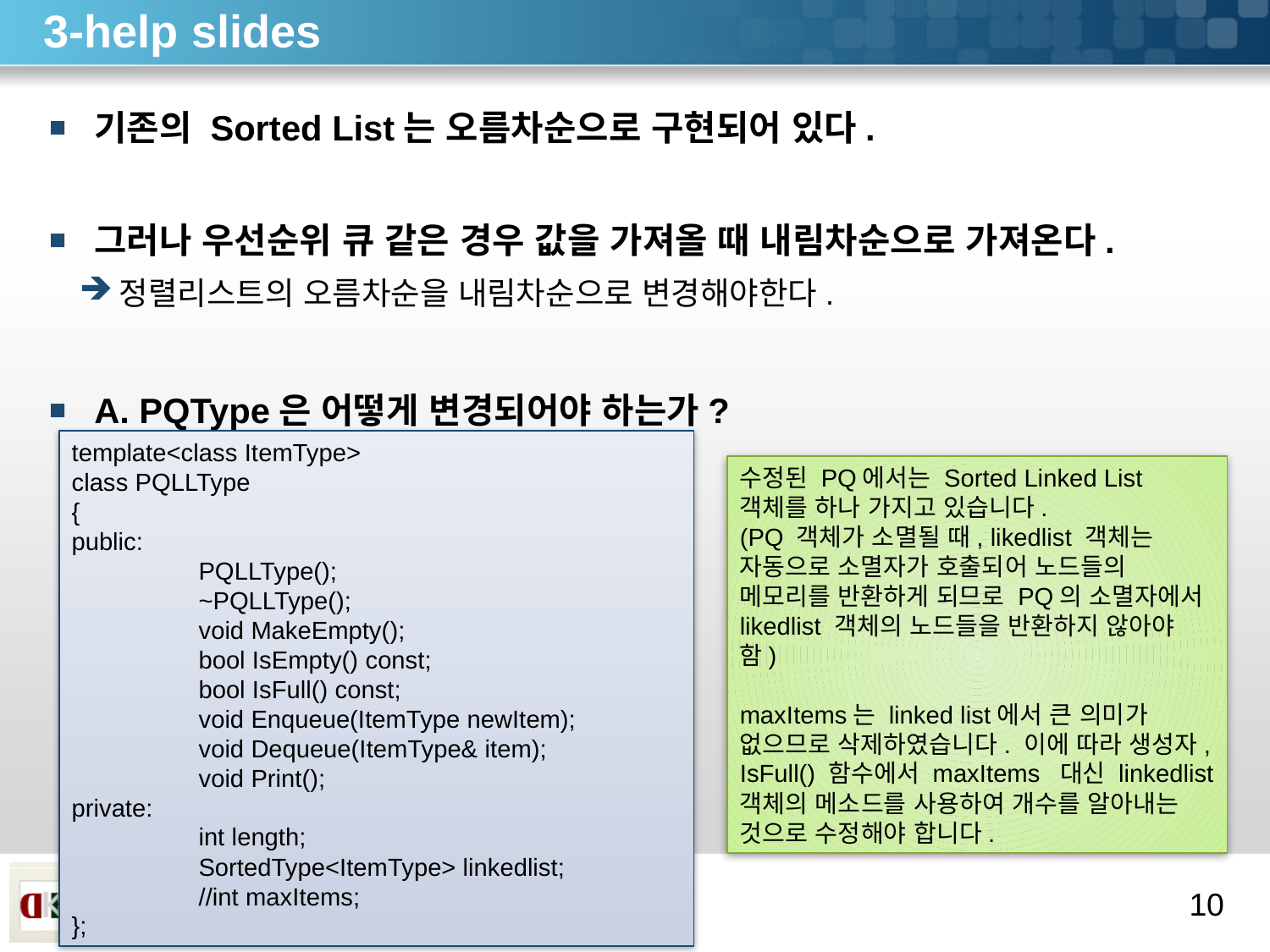

# 3-help slides
기존의 Sorted List는 오름차순으로 구현되어 있다.

그러나 우선순위 큐 같은 경우 값을 가져올 때 내림차순으로 가져온다.
정렬리스트의 오름차순을 내림차순으로 변경해야한다.

A. PQType은 어떻게 변경되어야 하는가?

template<class ItemType>
class PQLLType
{
public:
	PQLLType();
	~PQLLType();
	void MakeEmpty();
	bool IsEmpty() const;
	bool IsFull() const;
	void Enqueue(ItemType newItem);
	void Dequeue(ItemType& item);
	void Print();
private:
	int length;
	SortedType<ItemType> linkedlist;
	//int maxItems;
};
수정된 PQ에서는 Sorted Linked List 객체를 하나 가지고 있습니다.
(PQ 객체가 소멸될 때, likedlist 객체는 자동으로 소멸자가 호출되어 노드들의 메모리를 반환하게 되므로 PQ의 소멸자에서 likedlist 객체의 노드들을 반환하지 않아야 함)

maxItems는 linked list에서 큰 의미가 없으므로 삭제하였습니다. 이에 따라 생성자, IsFull() 함수에서 maxItems  대신 linkedlist 객체의 메소드를 사용하여 개수를 알아내는 것으로 수정해야 합니다.